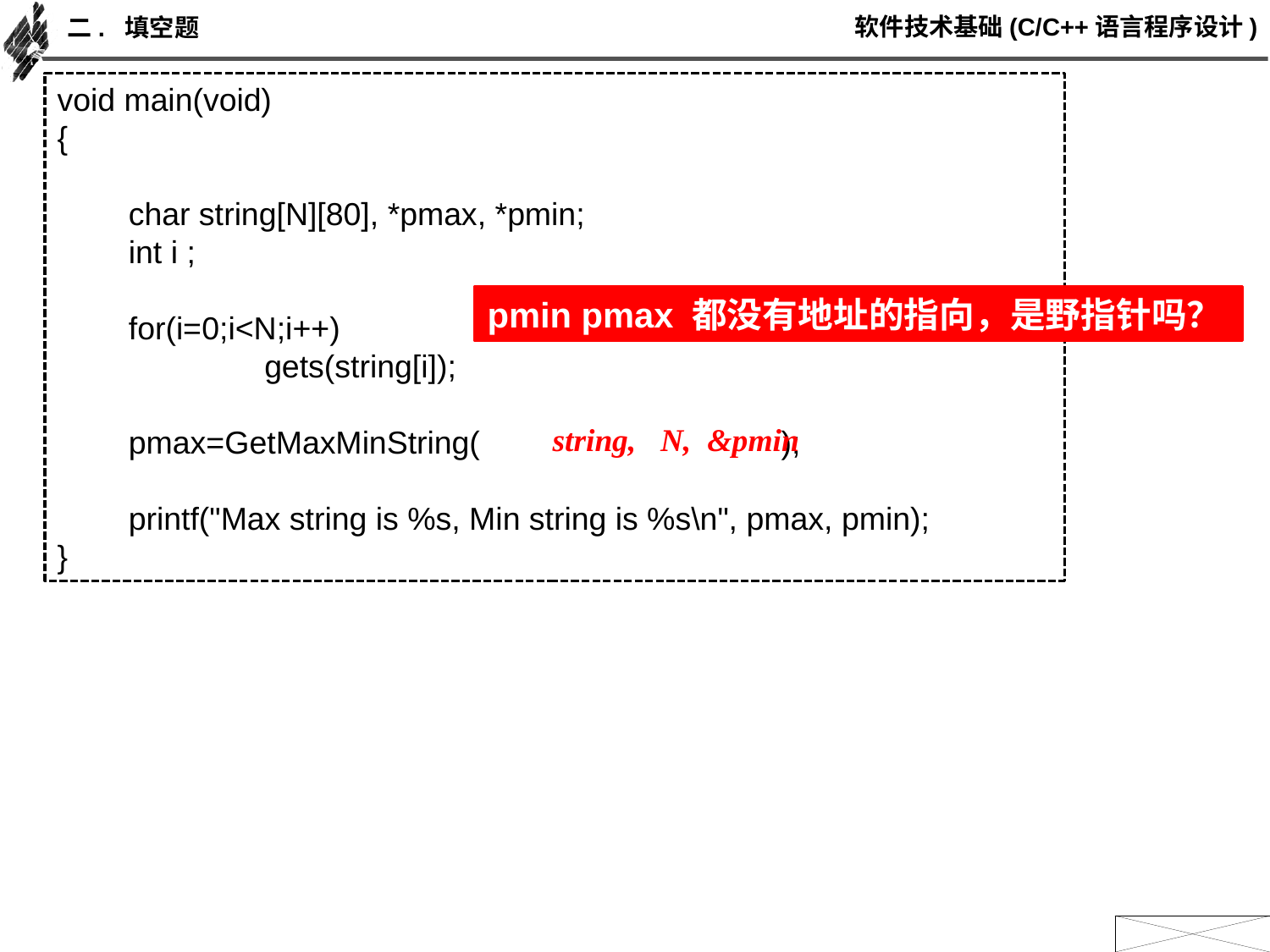

二.  填空题
void main(void)
{

        char string[N][80], *pmax, *pmin;
        int i ;

        for(i=0;i<N;i++)
	         gets(string[i]);

        pmax=GetMaxMinString(                                  );

        printf("Max string is %s, Min string is %s\n", pmax, pmin);
}
pmin pmax 都没有地址的指向，是野指针吗？
string,   N,  &pmin